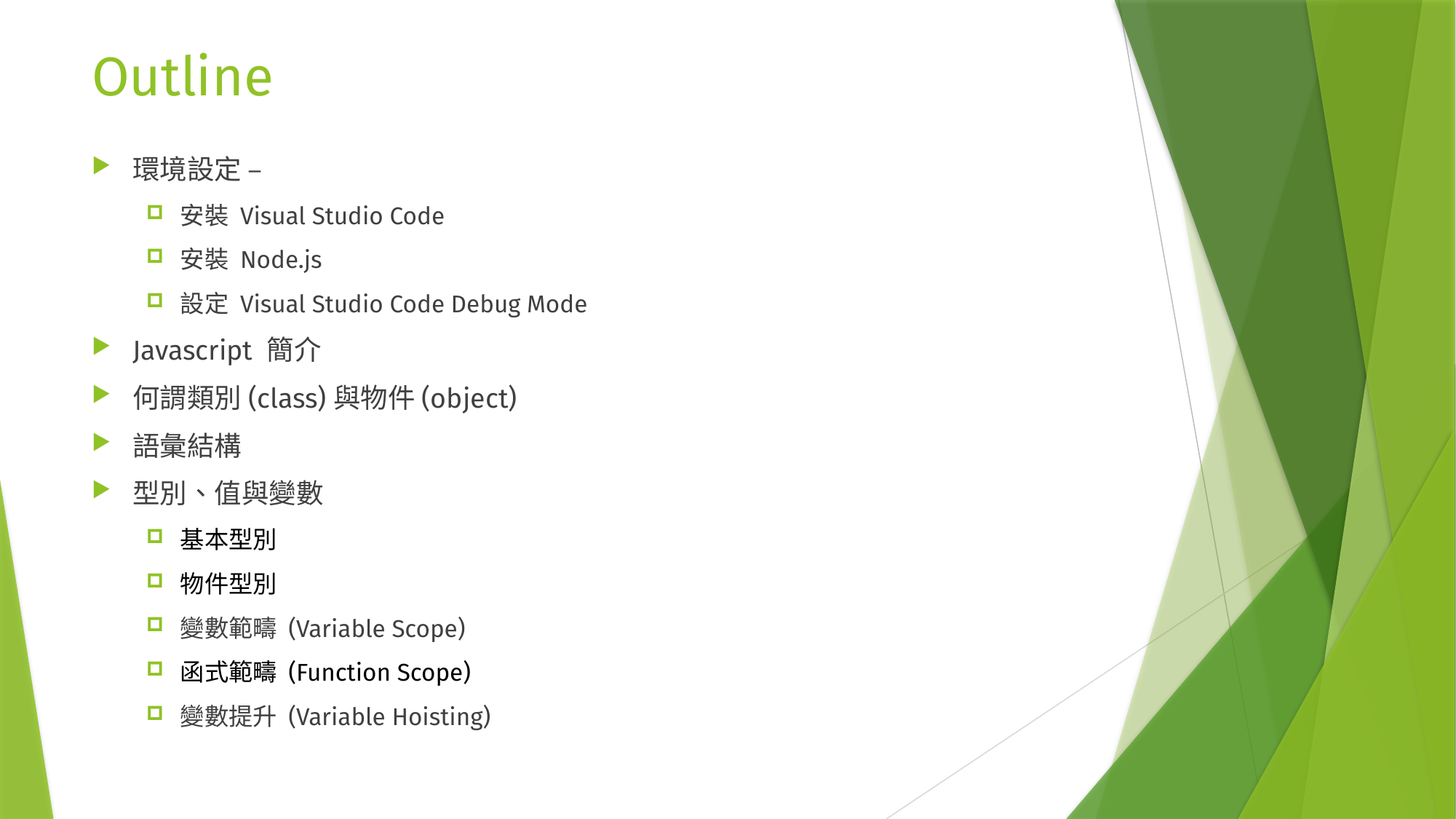

# Outline
環境設定 –
安裝 Visual Studio Code
安裝 Node.js
設定 Visual Studio Code Debug Mode
Javascript 簡介
何謂類別(class)與物件(object)
語彙結構
型別、值與變數
基本型別
物件型別
變數範疇 (Variable Scope)
函式範疇 (Function Scope)
變數提升 (Variable Hoisting)